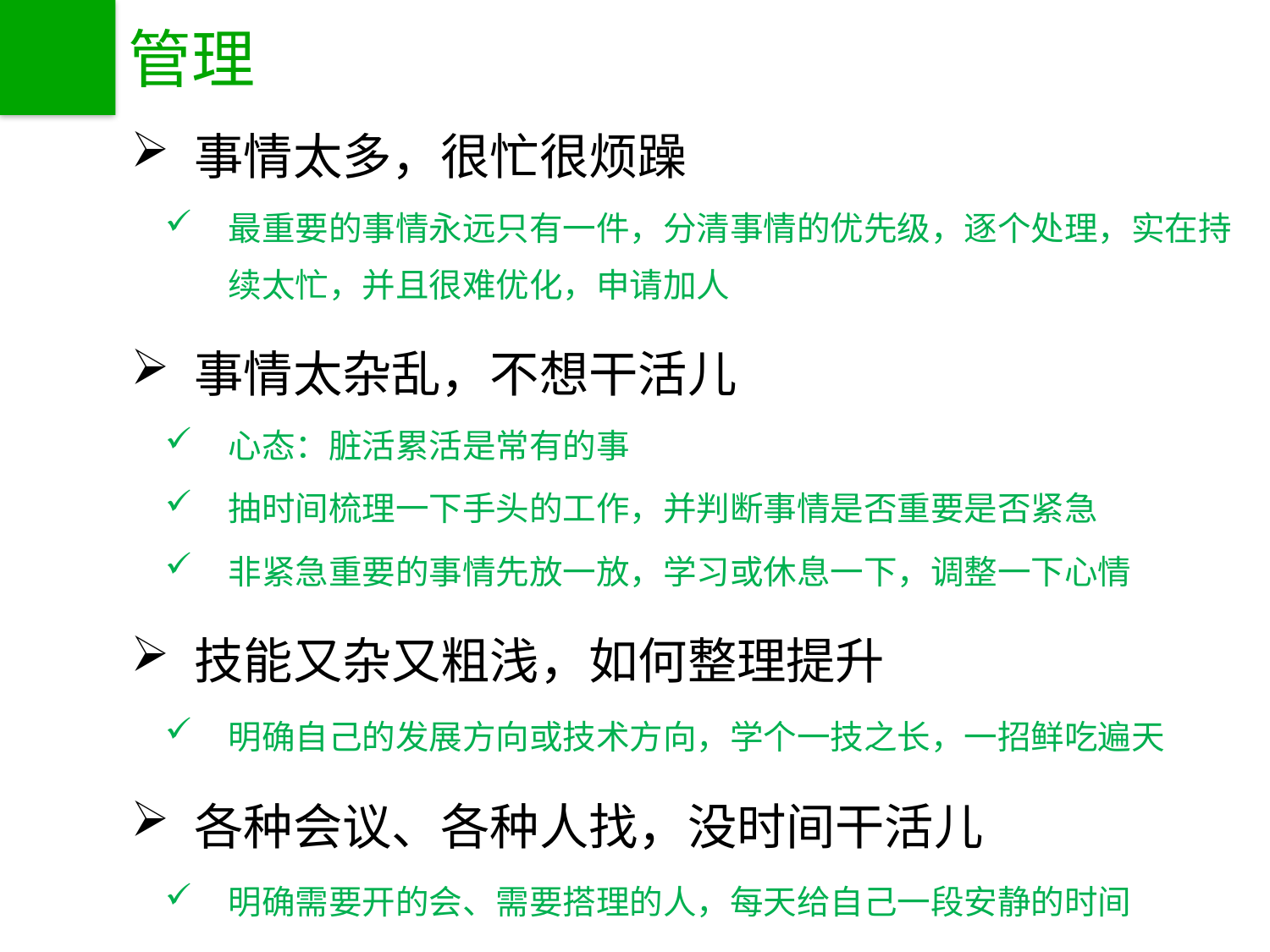

# 管理
事情太多，很忙很烦躁
最重要的事情永远只有一件，分清事情的优先级，逐个处理，实在持续太忙，并且很难优化，申请加人
事情太杂乱，不想干活儿
心态：脏活累活是常有的事
抽时间梳理一下手头的工作，并判断事情是否重要是否紧急
非紧急重要的事情先放一放，学习或休息一下，调整一下心情
技能又杂又粗浅，如何整理提升
明确自己的发展方向或技术方向，学个一技之长，一招鲜吃遍天
各种会议、各种人找，没时间干活儿
明确需要开的会、需要搭理的人，每天给自己一段安静的时间